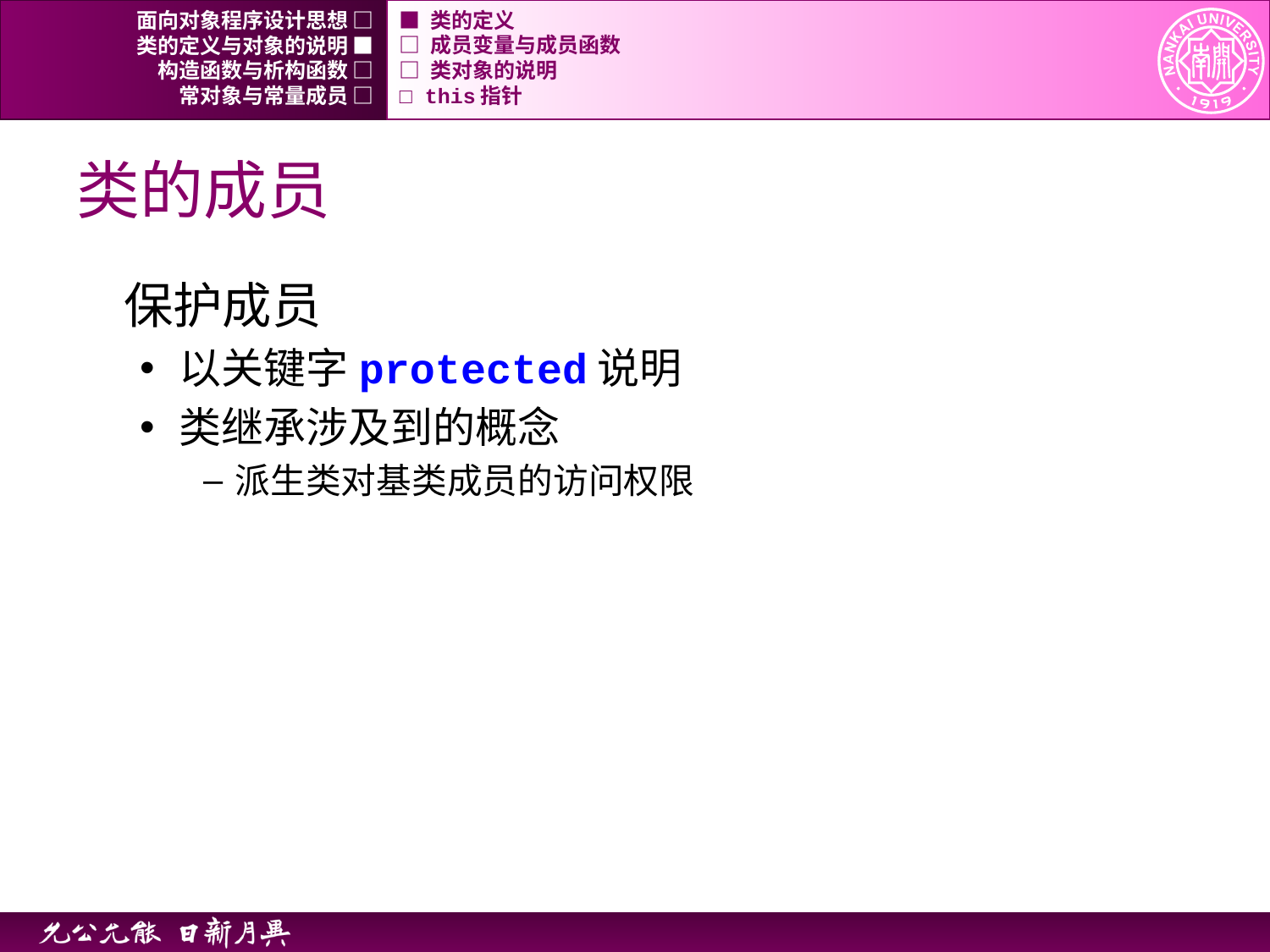

面向对象程序设计思想 □
■ 类的定义
类的定义与对象的说明 ■
□ 成员变量与成员函数
构造函数与析构函数 □
□ 类对象的说明
常对象与常量成员 □

□ this指针
# 类的成员
保护成员
以关键字protected说明
类继承涉及到的概念
派生类对基类成员的访问权限